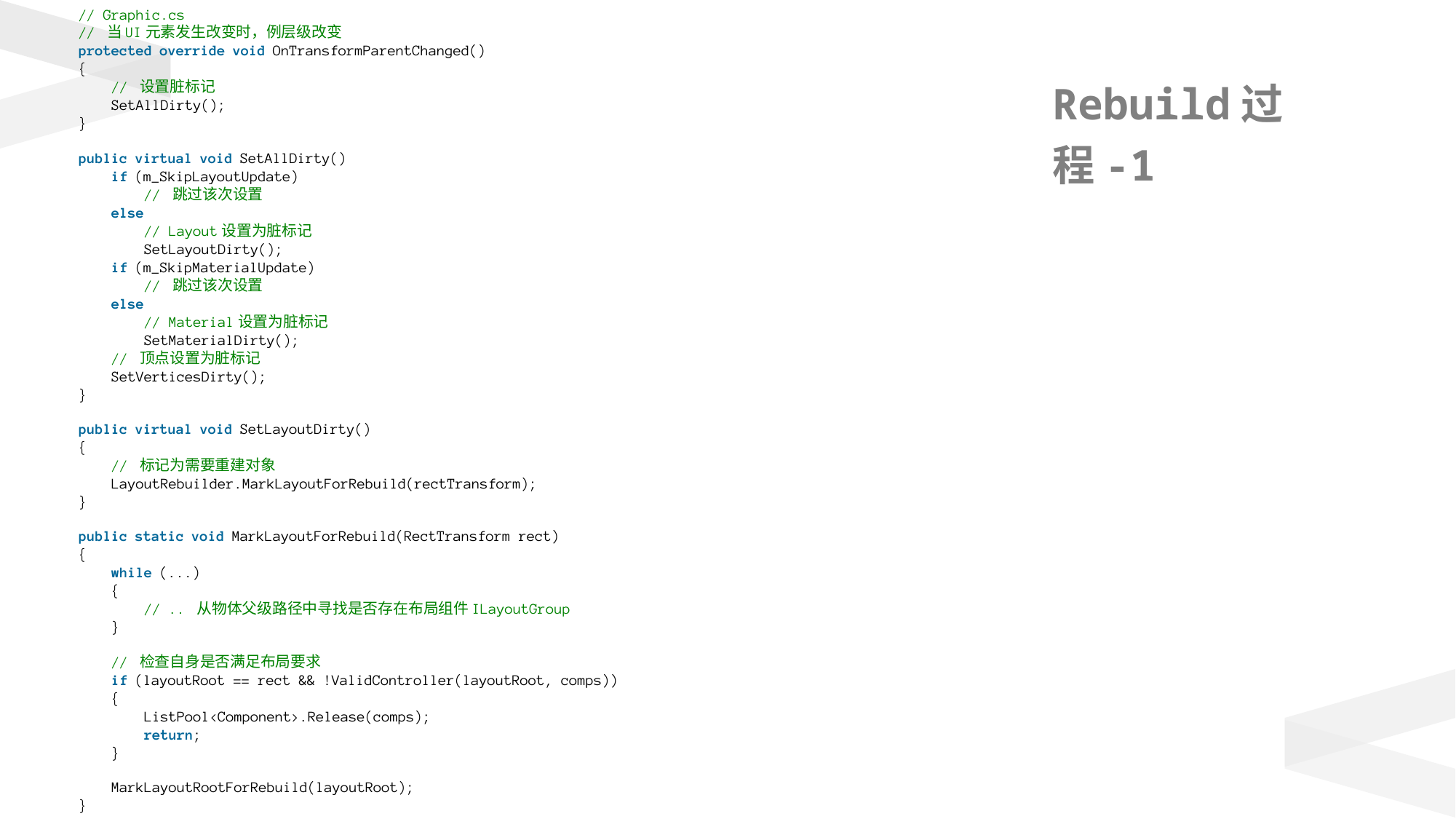

// Graphic.cs
// 当UI元素发生改变时，例层级改变
protected override void OnTransformParentChanged()
{
    // 设置脏标记
    SetAllDirty();
}

public virtual void SetAllDirty()
    if (m_SkipLayoutUpdate)
        // 跳过该次设置
    else
        // Layout设置为脏标记
        SetLayoutDirty();
    if (m_SkipMaterialUpdate)
        // 跳过该次设置
    else
        // Material设置为脏标记
        SetMaterialDirty();
    // 顶点设置为脏标记
    SetVerticesDirty();
}

public virtual void SetLayoutDirty()
{
    // 标记为需要重建对象
    LayoutRebuilder.MarkLayoutForRebuild(rectTransform);
}

public static void MarkLayoutForRebuild(RectTransform rect)
{
    while (...)
    {
        // .. 从物体父级路径中寻找是否存在布局组件ILayoutGroup
    }

    // 检查自身是否满足布局要求
    if (layoutRoot == rect && !ValidController(layoutRoot, comps))
    {
        ListPool<Component>.Release(comps);
        return;
    }

    MarkLayoutRootForRebuild(layoutRoot);
}

Rebuild过程-1